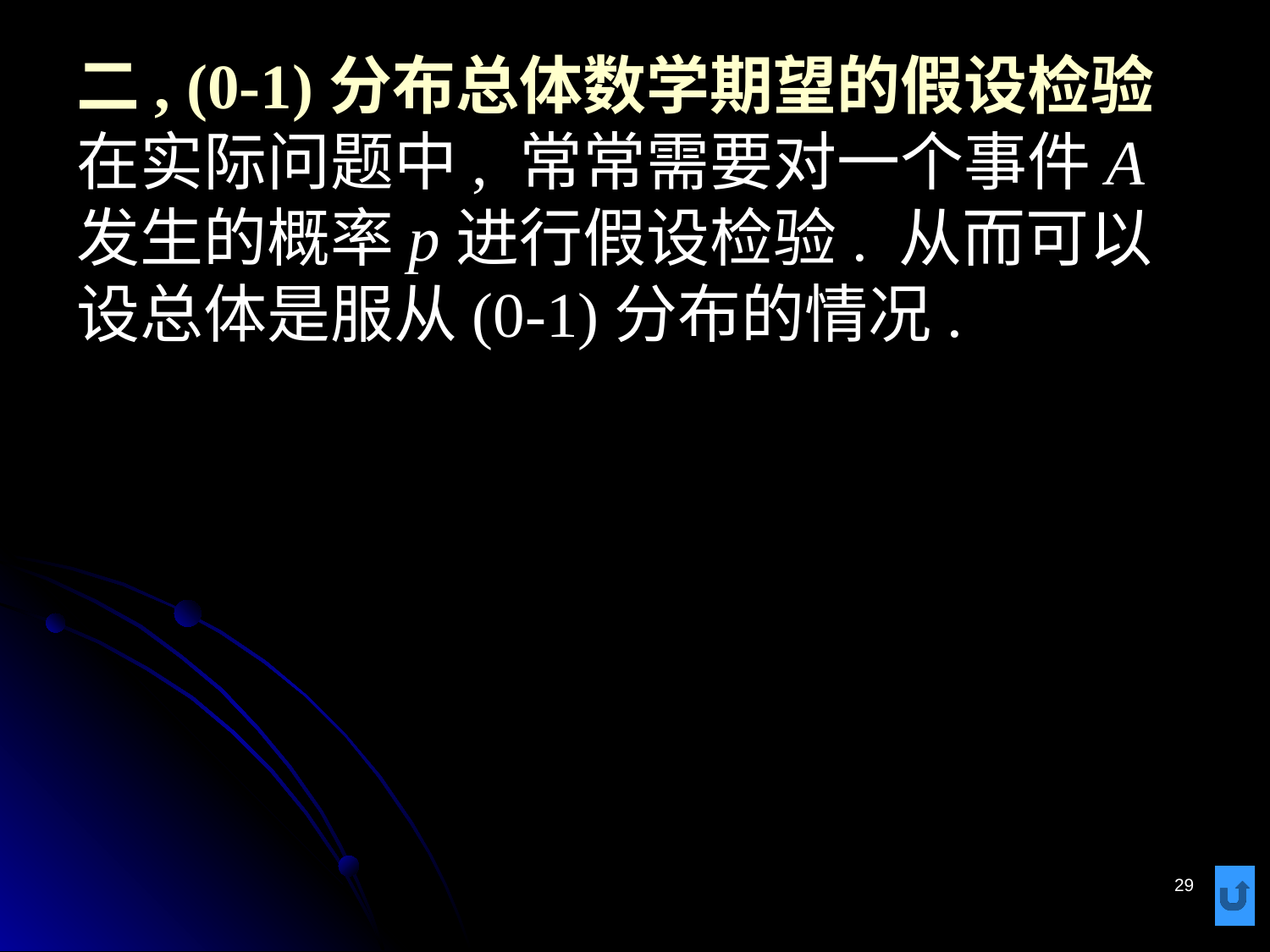

# 二, (0-1)分布总体数学期望的假设检验 在实际问题中, 常常需要对一个事件A发生的概率p进行假设检验. 从而可以设总体是服从(0-1)分布的情况.
29